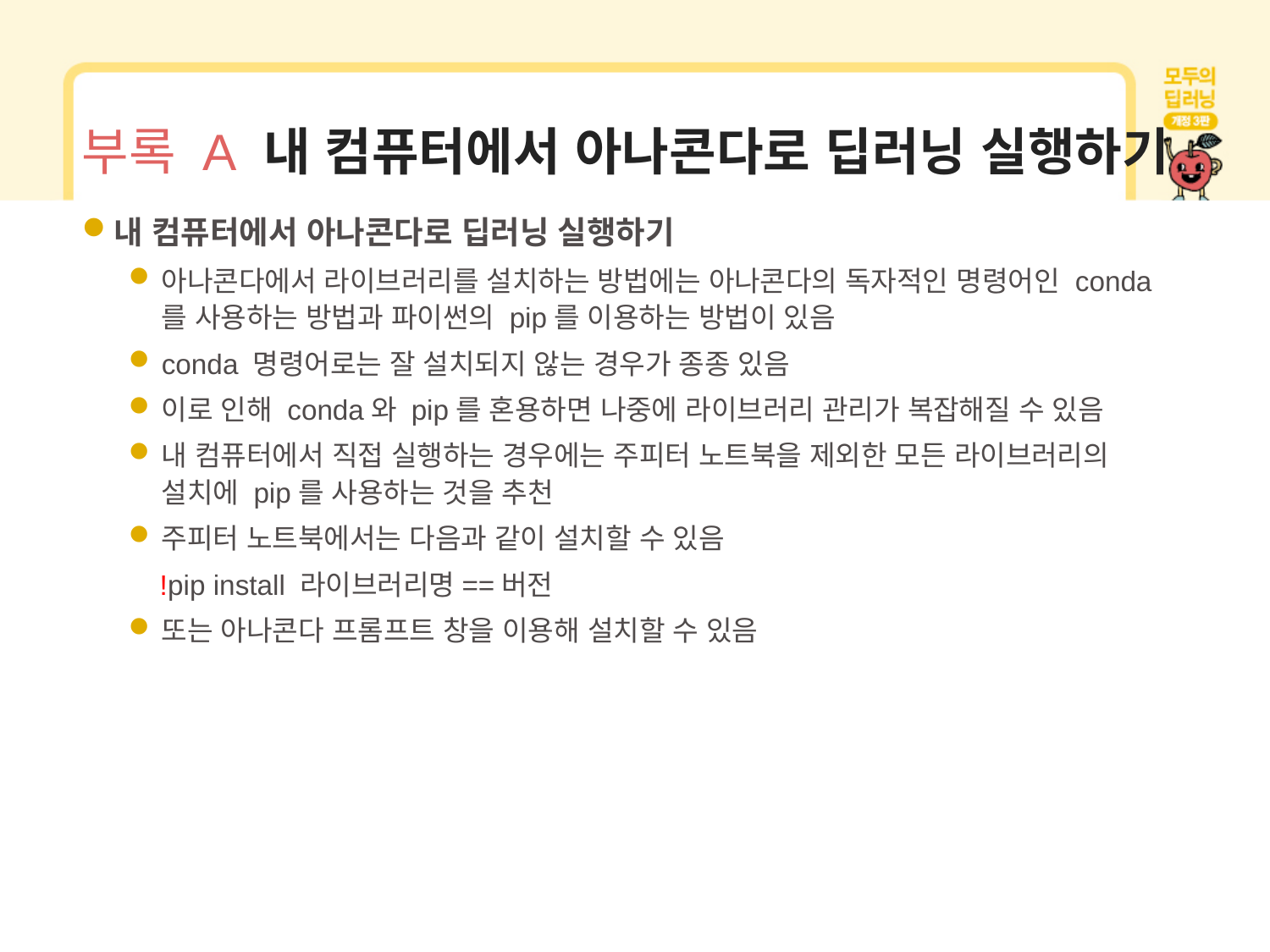

# 부록 A 내 컴퓨터에서 아나콘다로 딥러닝 실행하기
내 컴퓨터에서 아나콘다로 딥러닝 실행하기
아나콘다에서 라이브러리를 설치하는 방법에는 아나콘다의 독자적인 명령어인 conda를 사용하는 방법과 파이썬의 pip를 이용하는 방법이 있음
conda 명령어로는 잘 설치되지 않는 경우가 종종 있음
이로 인해 conda와 pip를 혼용하면 나중에 라이브러리 관리가 복잡해질 수 있음
내 컴퓨터에서 직접 실행하는 경우에는 주피터 노트북을 제외한 모든 라이브러리의 설치에 pip를 사용하는 것을 추천
주피터 노트북에서는 다음과 같이 설치할 수 있음
    !pip install 라이브러리명==버전
또는 아나콘다 프롬프트 창을 이용해 설치할 수 있음